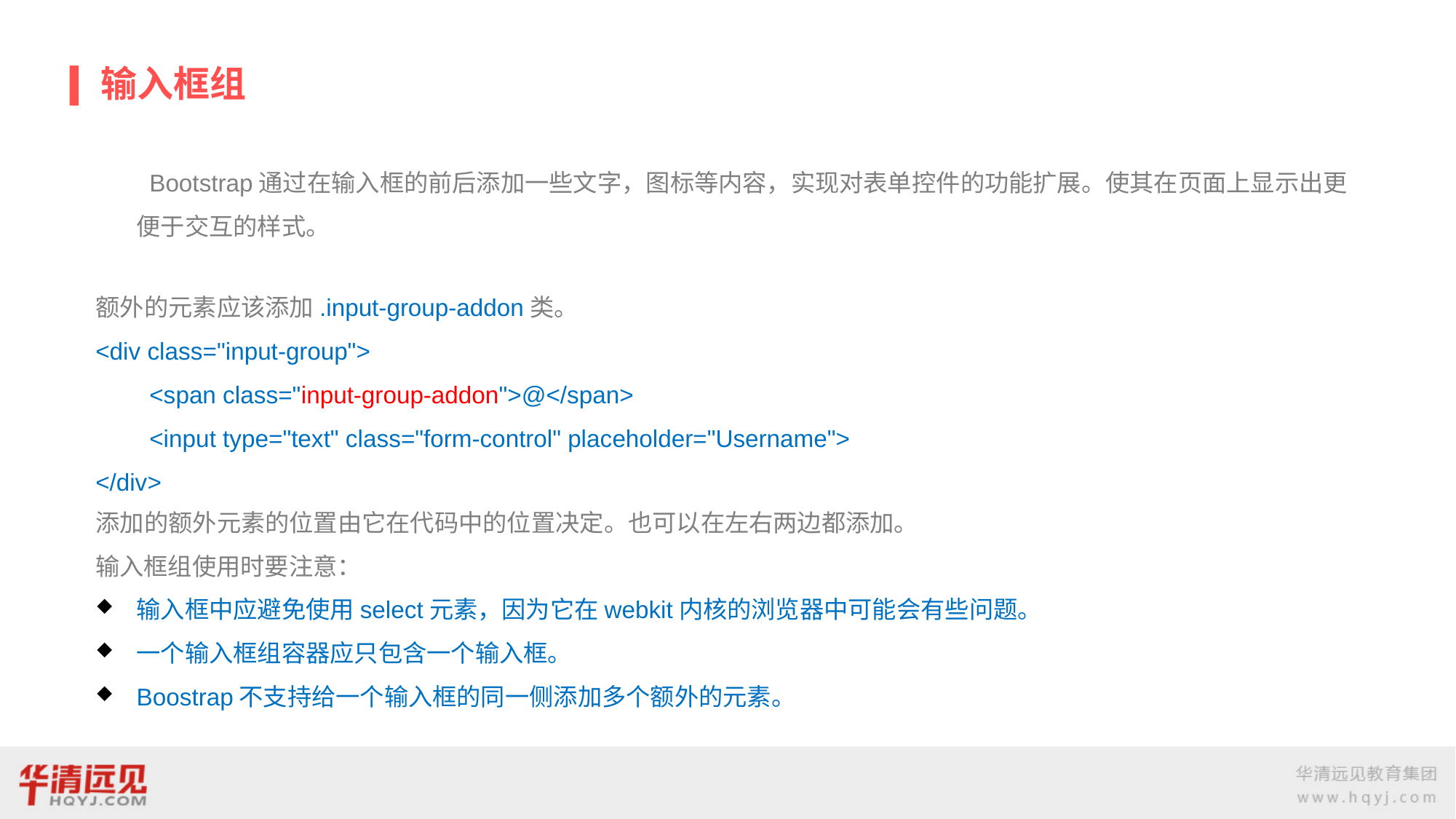

# 输入框组
        Bootstrap通过在输入框的前后添加一些文字，图标等内容，实现对表单控件的功能扩展。使其在页面上显示出更便于交互的样式。

额外的元素应该添加.input-group-addon类。
<div class="input-group">
        <span class="input-group-addon">@</span>
        <input type="text" class="form-control" placeholder="Username">
</div>
添加的额外元素的位置由它在代码中的位置决定。也可以在左右两边都添加。
输入框组使用时要注意：
输入框中应避免使用select元素，因为它在webkit内核的浏览器中可能会有些问题。
一个输入框组容器应只包含一个输入框。
Boostrap不支持给一个输入框的同一侧添加多个额外的元素。